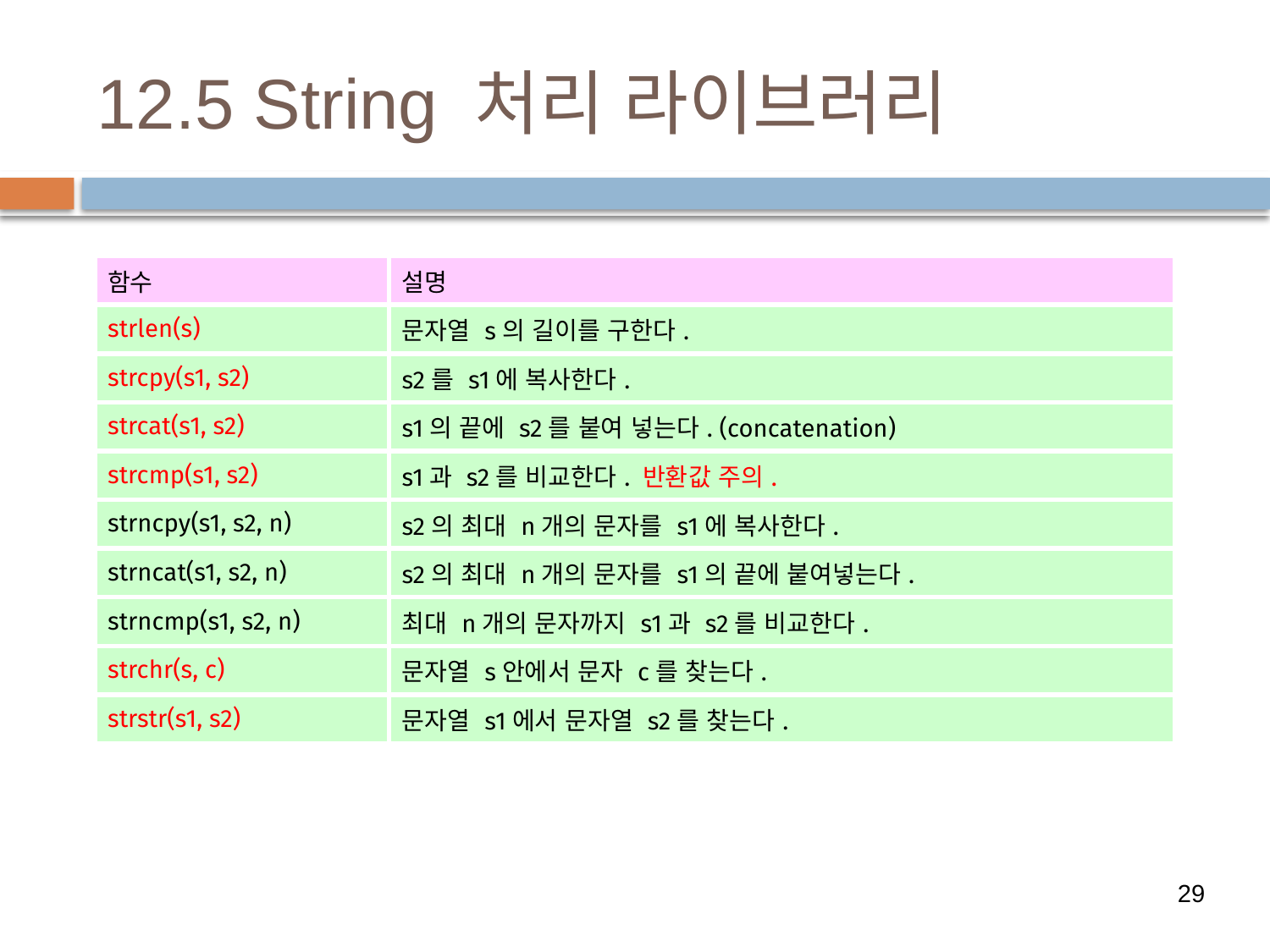

# 12.5 String 처리 라이브러리
| 함수 | 설명 |
| --- | --- |
| strlen(s) | 문자열 s의 길이를 구한다. |
| strcpy(s1, s2) | s2를 s1에 복사한다. |
| strcat(s1, s2) | s1의 끝에 s2를 붙여 넣는다. (concatenation) |
| strcmp(s1, s2) | s1과 s2를 비교한다. 반환값 주의. |
| strncpy(s1, s2, n) | s2의 최대 n개의 문자를 s1에 복사한다. |
| strncat(s1, s2, n) | s2의 최대 n개의 문자를 s1의 끝에 붙여넣는다. |
| strncmp(s1, s2, n) | 최대 n개의 문자까지 s1과 s2를 비교한다. |
| strchr(s, c) | 문자열 s안에서 문자 c를 찾는다. |
| strstr(s1, s2) | 문자열 s1에서 문자열 s2를 찾는다. |

29